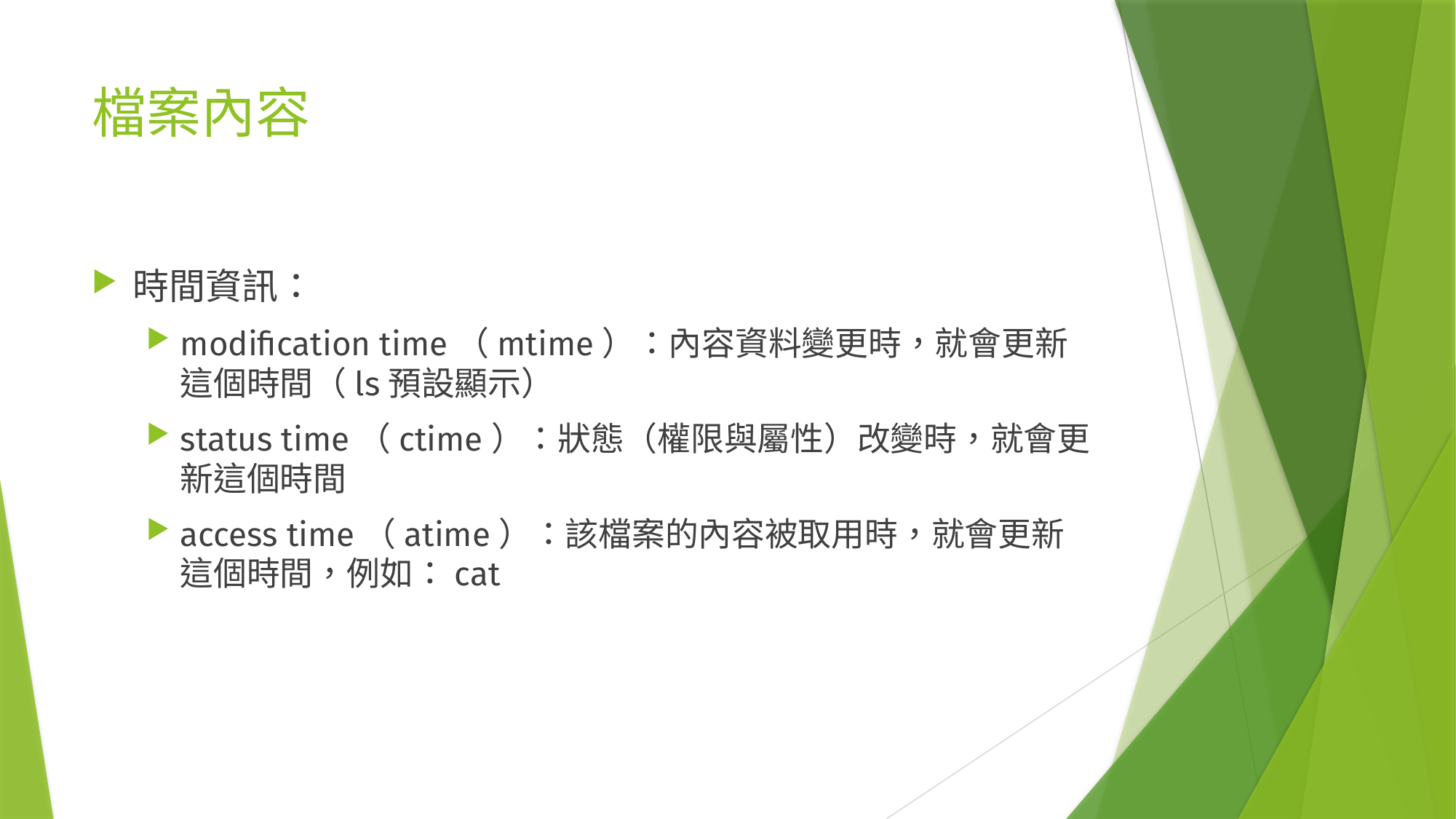

# 檔案內容
時間資訊：
modification time（mtime）：內容資料變更時，就會更新這個時間（ls預設顯示）
status time（ctime）：狀態（權限與屬性）改變時，就會更新這個時間
access time（atime）：該檔案的內容被取用時，就會更新這個時間，例如：cat